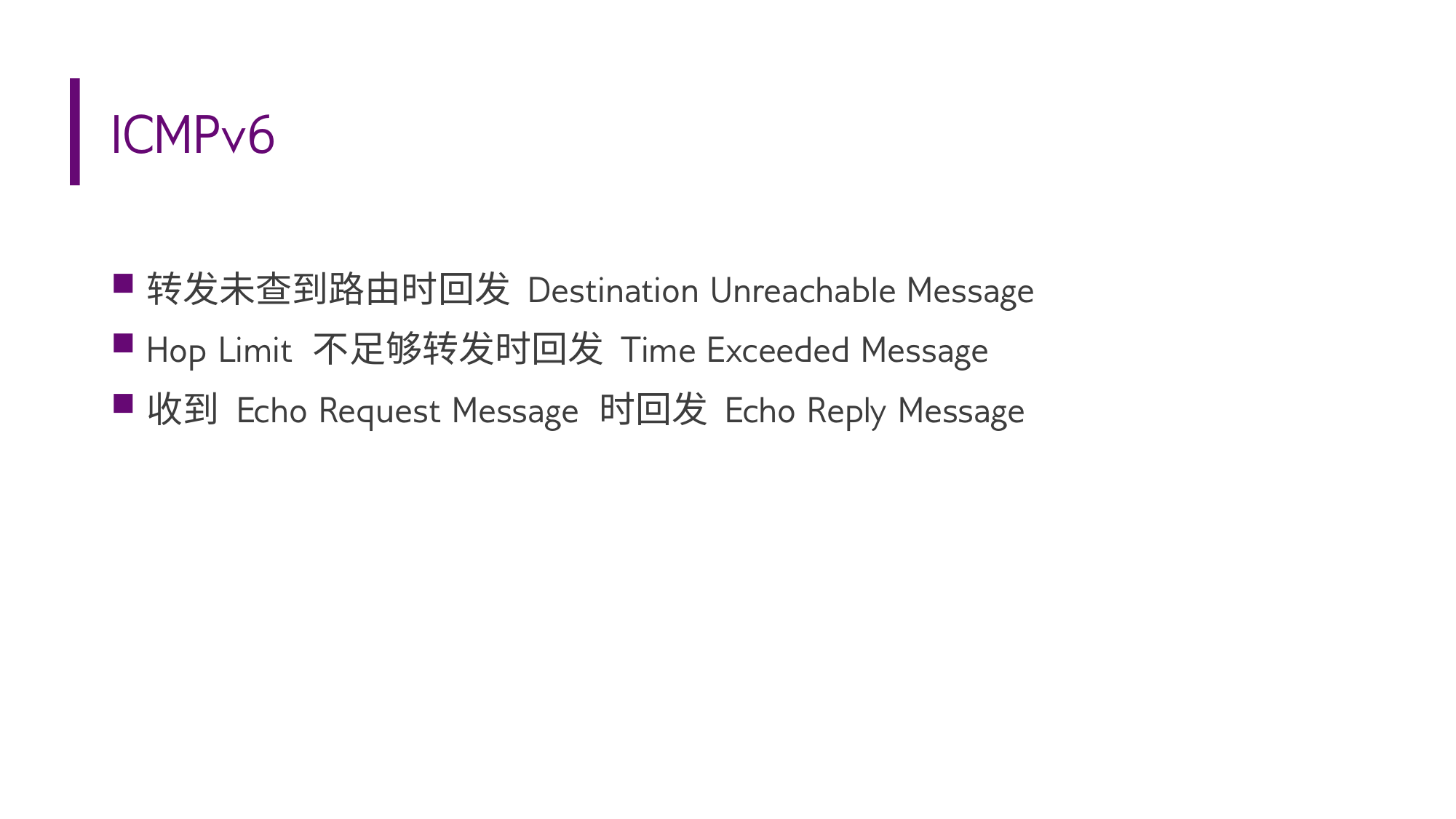

# ICMPv6
转发未查到路由时回发 Destination Unreachable Message
Hop Limit 不足够转发时回发 Time Exceeded Message
收到 Echo Request Message 时回发 Echo Reply Message